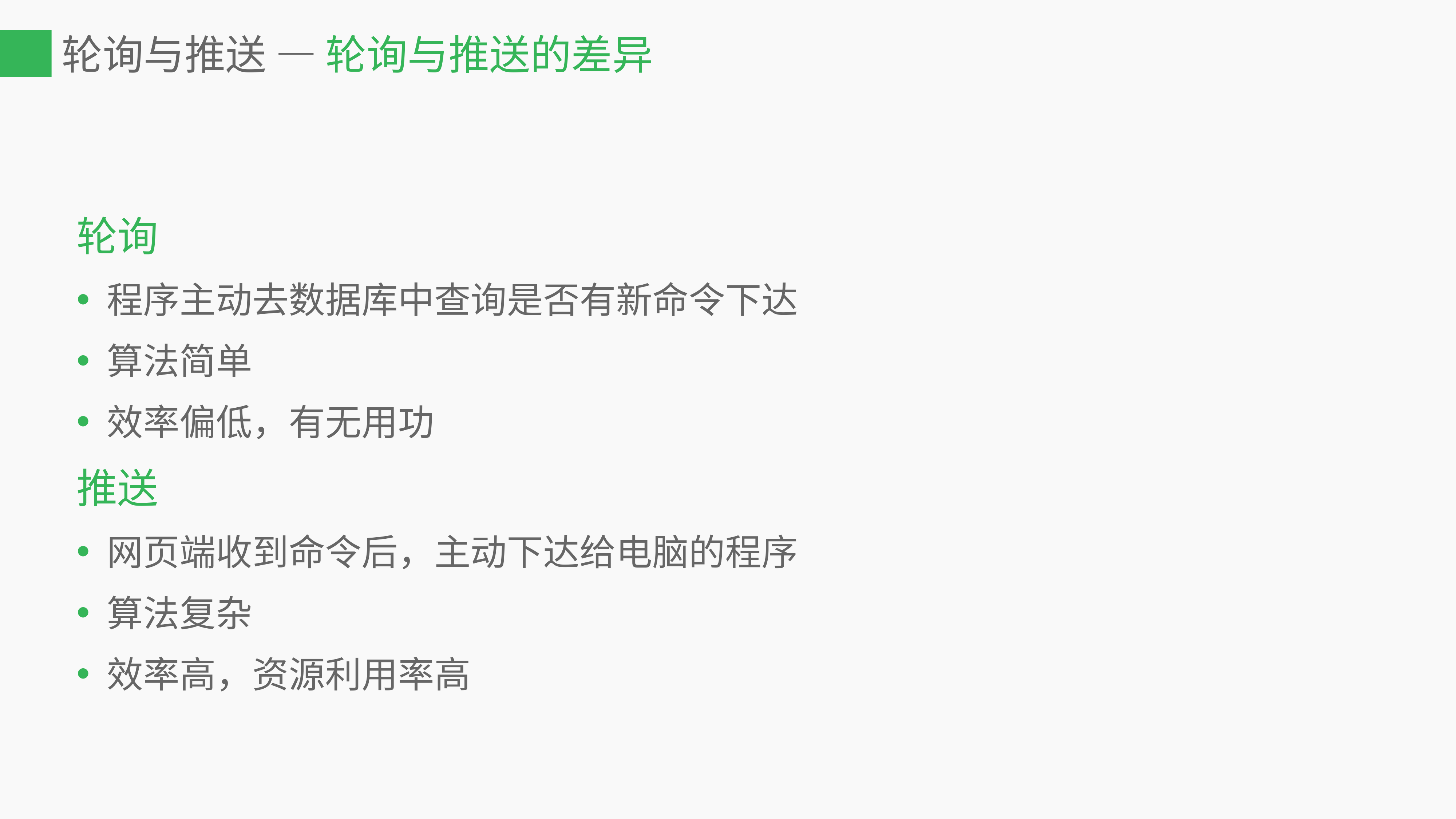

# 轮询与推送 — 轮询与推送的差异
轮询
程序主动去数据库中查询是否有新命令下达
算法简单
效率偏低，有无用功
推送
网页端收到命令后，主动下达给电脑的程序
算法复杂
效率高，资源利用率高